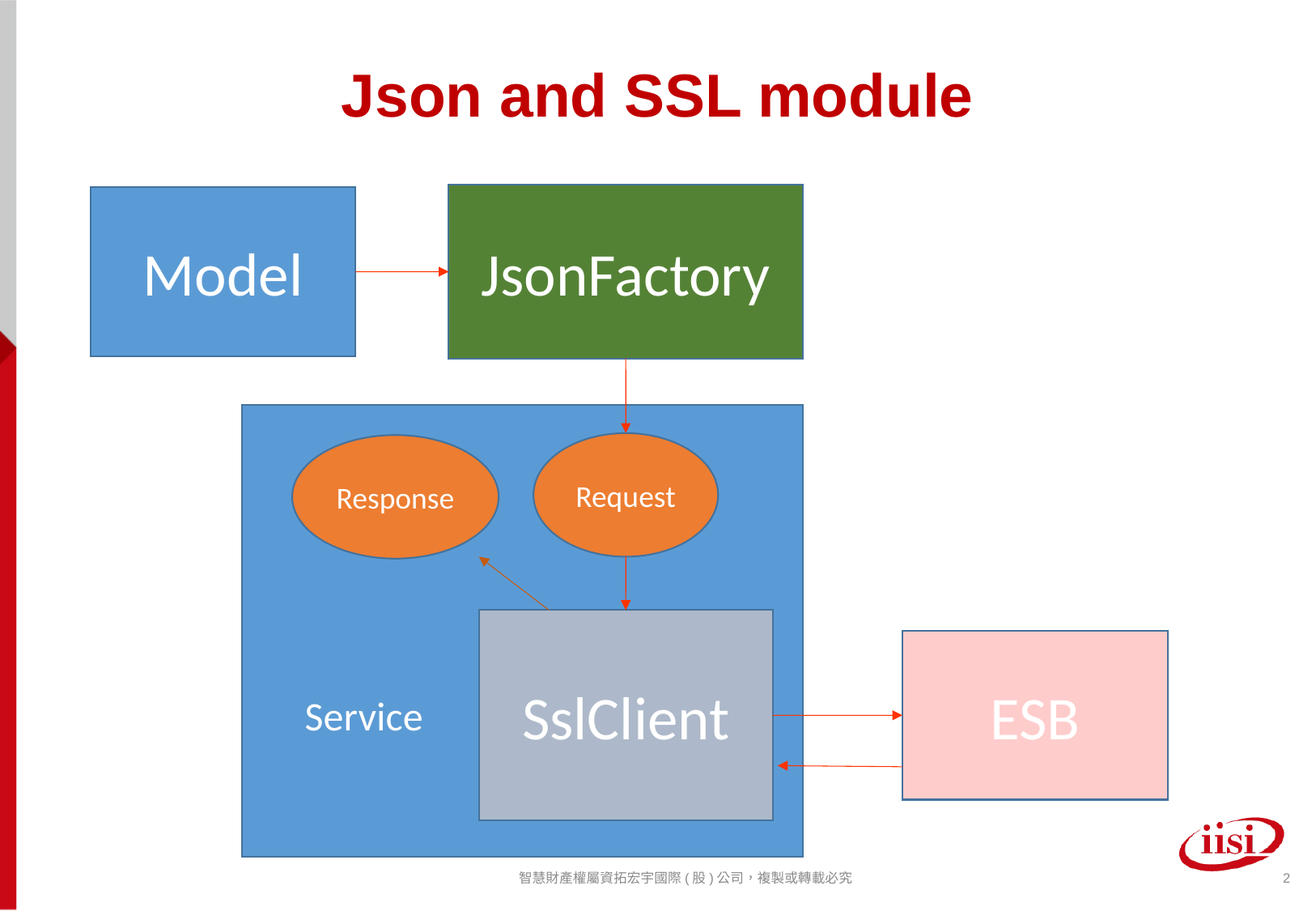

# Json and SSL module
JsonFactory
Model

Request
Response
SslClient
ESB
Service
智慧財產權屬資拓宏宇國際(股)公司，複製或轉載必究
2